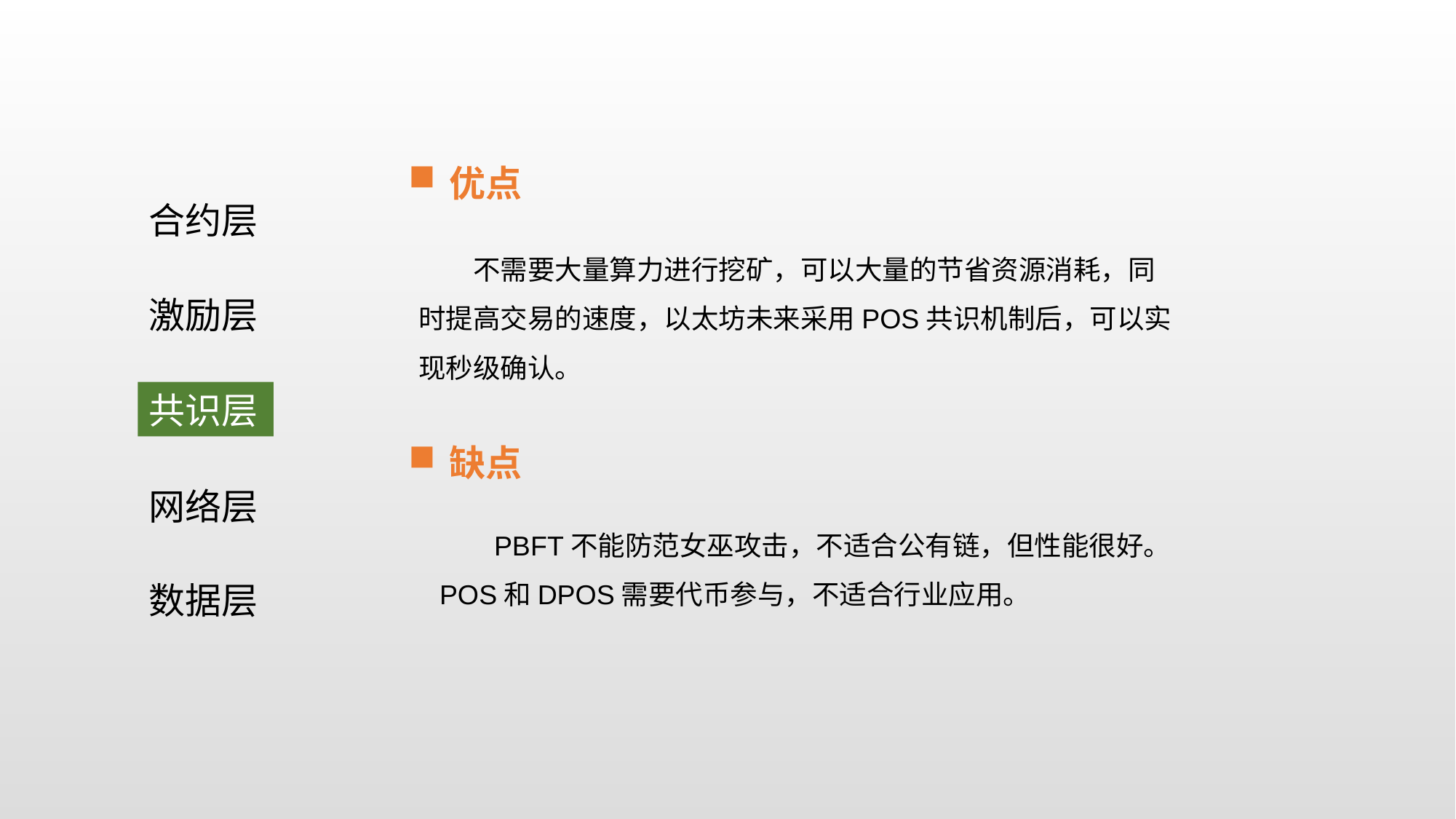

优点
合约层
不需要大量算力进行挖矿，可以大量的节省资源消耗，同时提高交易的速度，以太坊未来采用POS共识机制后，可以实现秒级确认。
激励层
共识层
缺点
网络层
PBFT不能防范女巫攻击，不适合公有链，但性能很好。POS和DPOS需要代币参与，不适合行业应用。
数据层